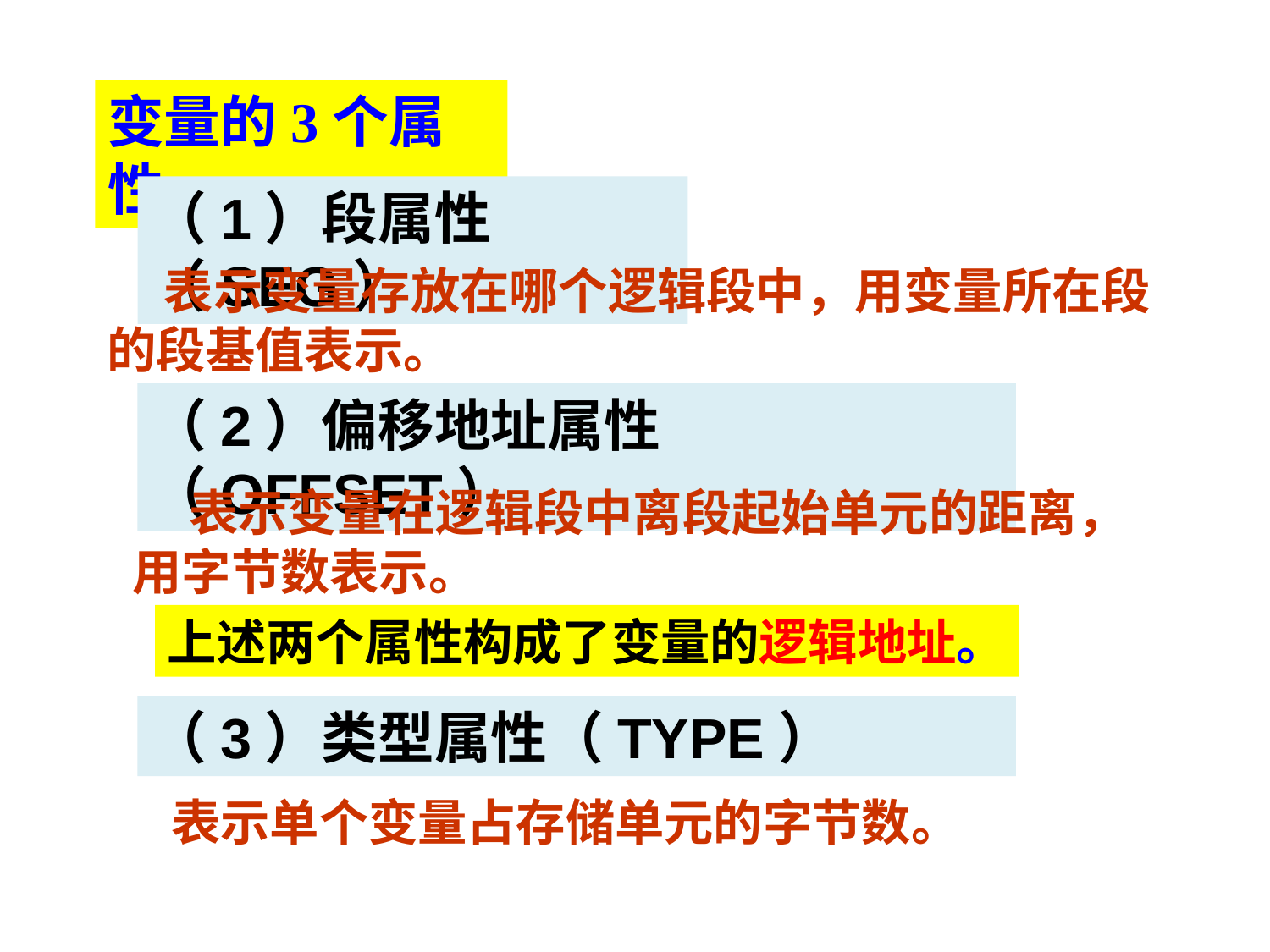

变量的3个属性
（1）段属性（SEG）
    表示变量存放在哪个逻辑段中，用变量所在段的段基值表示。
（2）偏移地址属性（OFFSET）
    表示变量在逻辑段中离段起始单元的距离，用字节数表示。
上述两个属性构成了变量的逻辑地址。
（3）类型属性（TYPE）
表示单个变量占存储单元的字节数。
15